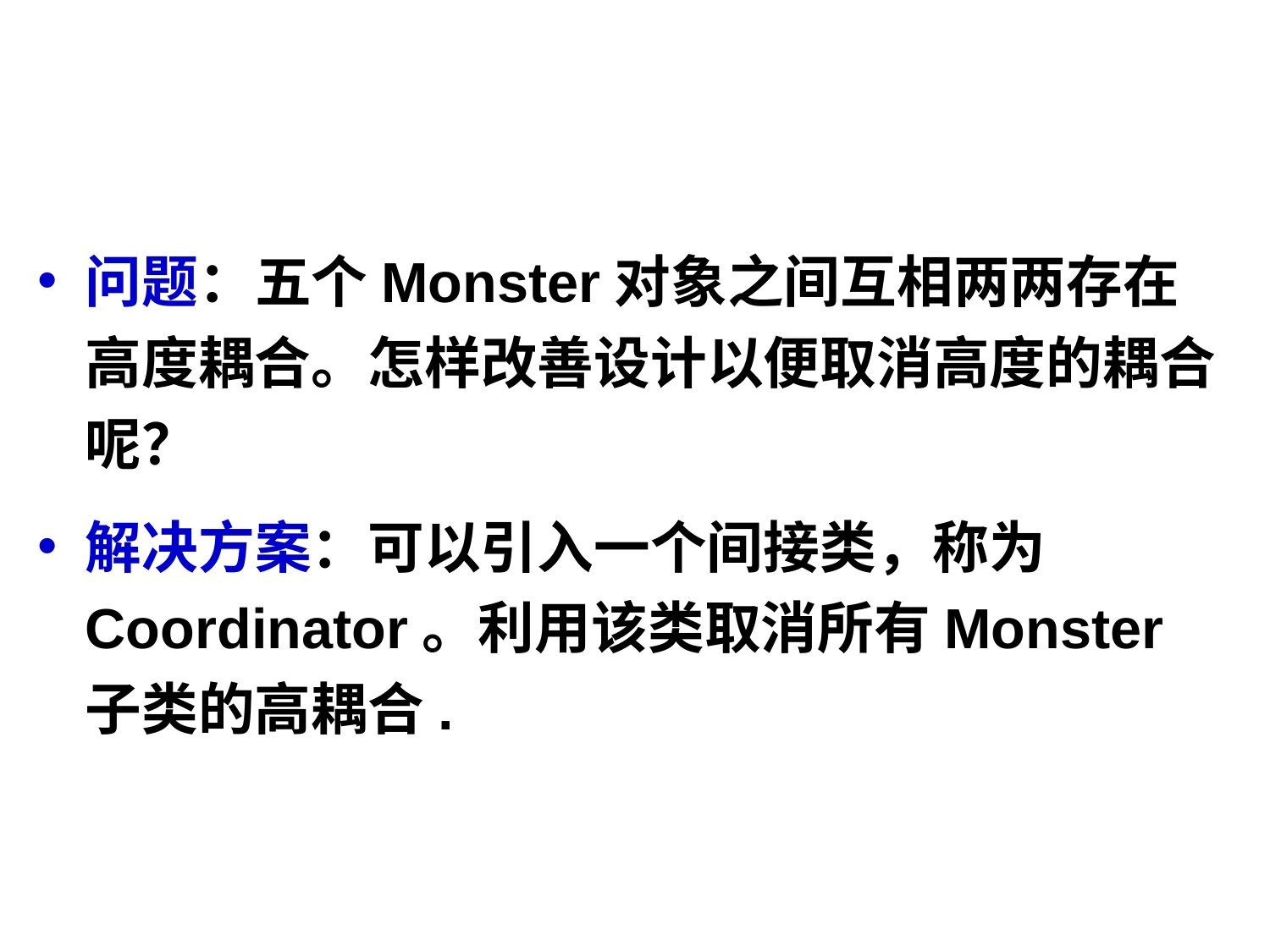

问题：五个Monster对象之间互相两两存在高度耦合。怎样改善设计以便取消高度的耦合呢？
解决方案：可以引入一个间接类，称为Coordinator。利用该类取消所有Monster子类的高耦合.